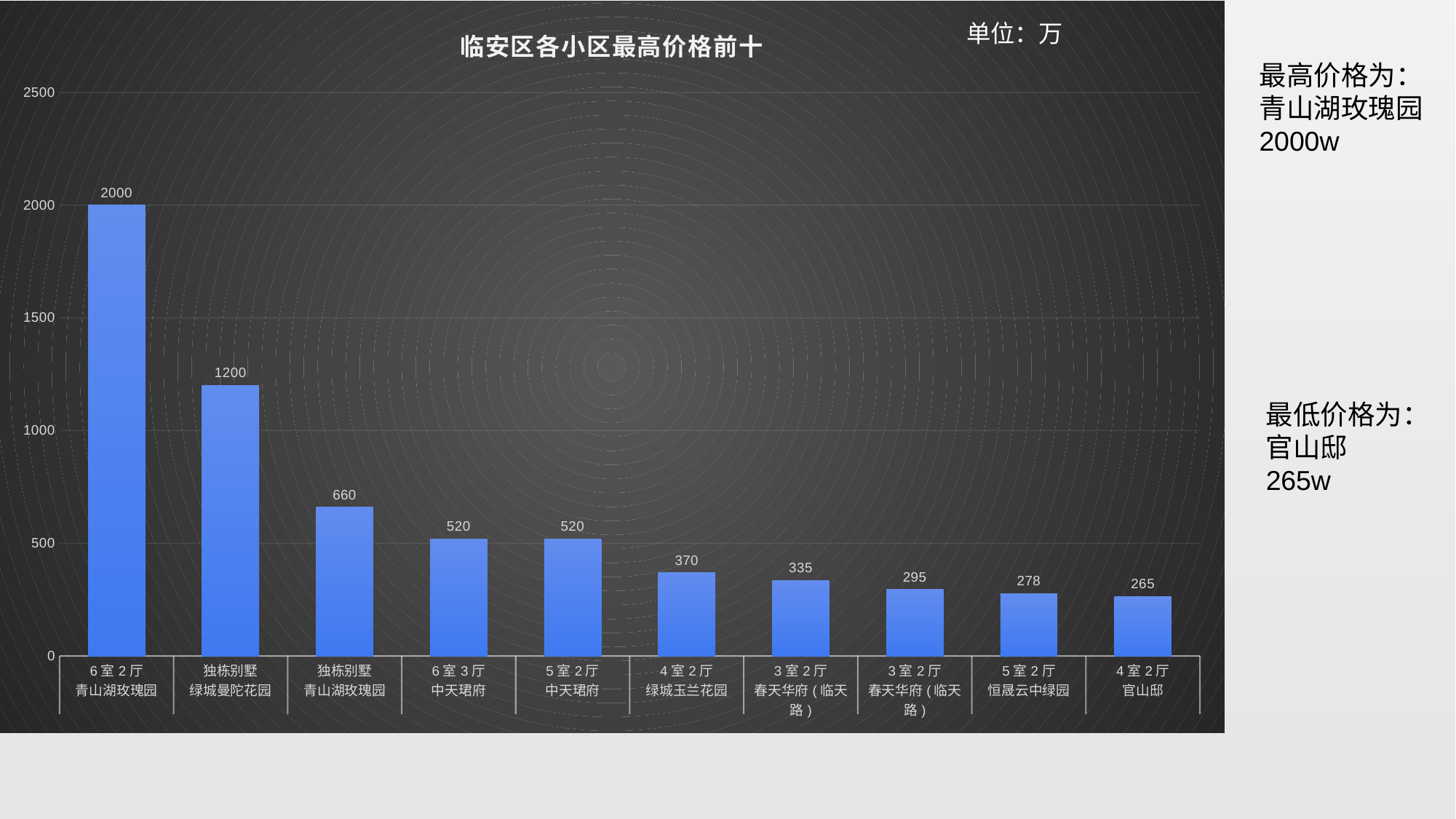

### Chart: 临安区各小区最高价格前十

| Category |  |
|---|---|
| 6室2厅 | 2000.0 |
| 独栋别墅 | 1200.0 |
| 独栋别墅 | 660.0 |
| 6室3厅 | 520.0 |
| 5室2厅 | 520.0 |
| 4室2厅 | 370.0 |
| 3室2厅 | 335.0 |
| 3室2厅 | 295.0 |
| 5室2厅 | 278.0 |
| 4室2厅 | 265.0 |
单位：万
最高价格为：
青山湖玫瑰园
2000w
最低价格为：
官山邸
265w